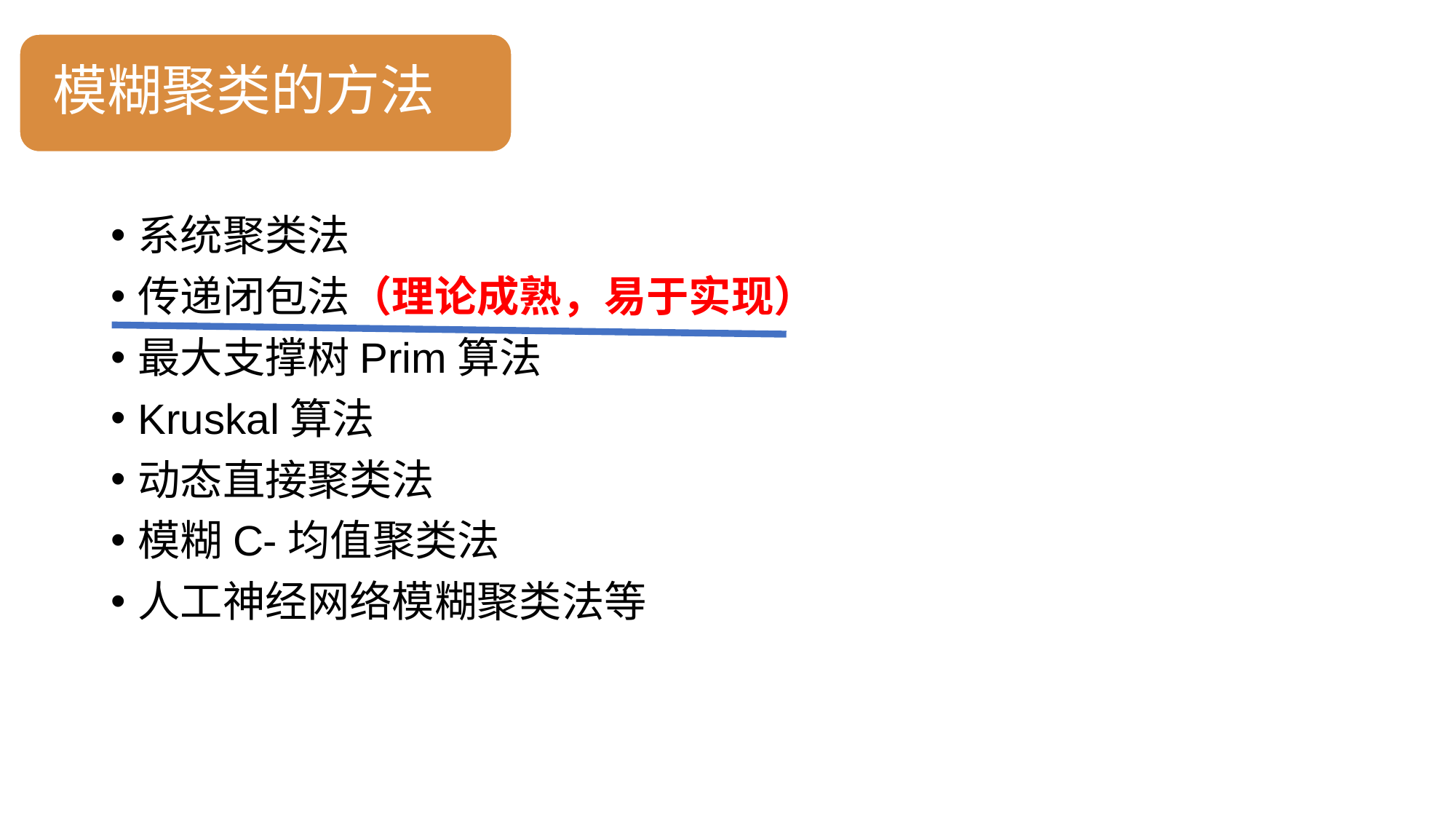

模糊聚类的方法
系统聚类法
传递闭包法（理论成熟，易于实现）
最大支撑树Prim算法
Kruskal算法
动态直接聚类法
模糊C-均值聚类法
人工神经网络模糊聚类法等